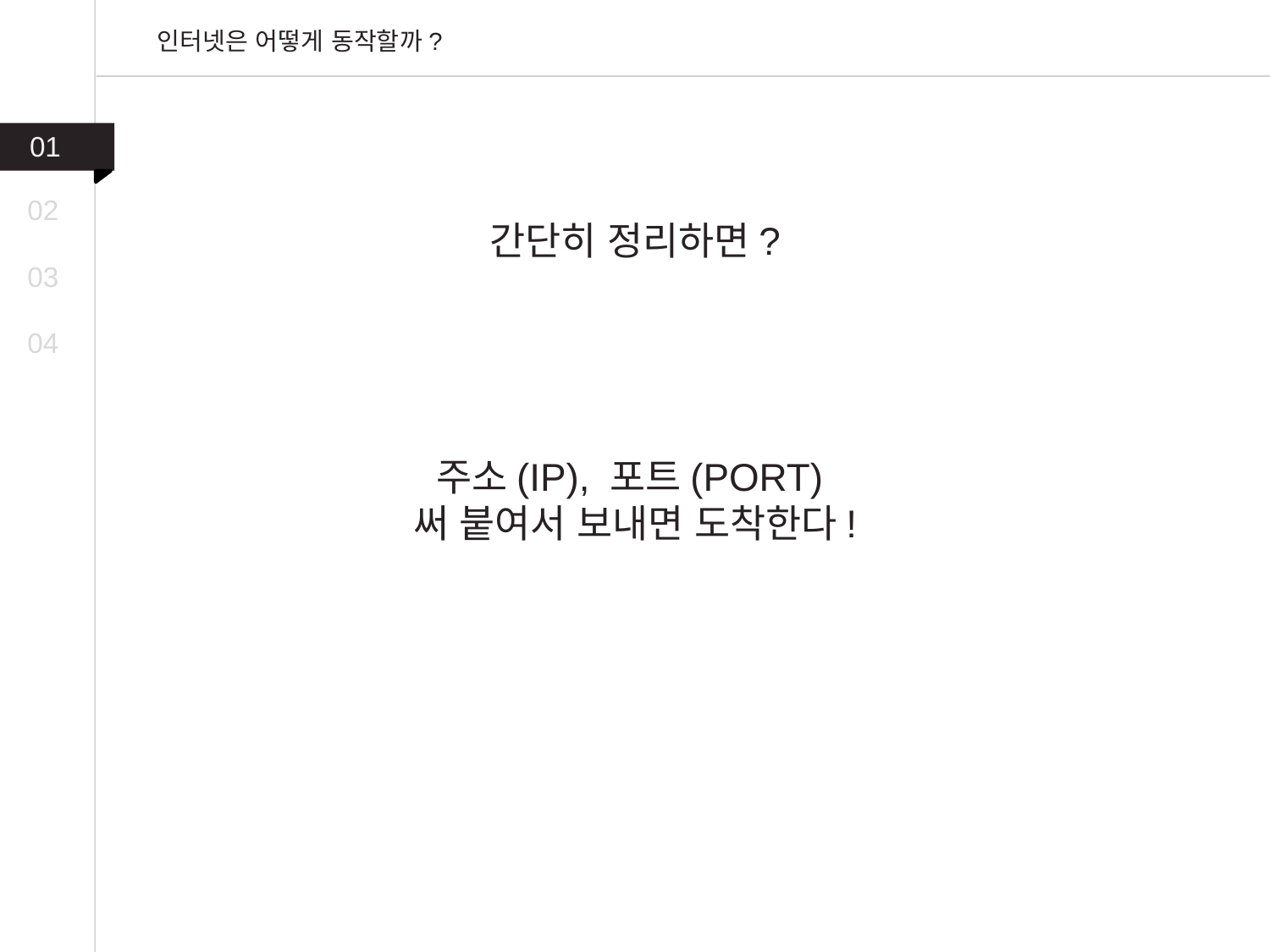

인터넷은 어떻게 동작할까?
01

02
간단히 정리하면?
03
04
주소(IP), 포트(PORT)
써 붙여서 보내면 도착한다!